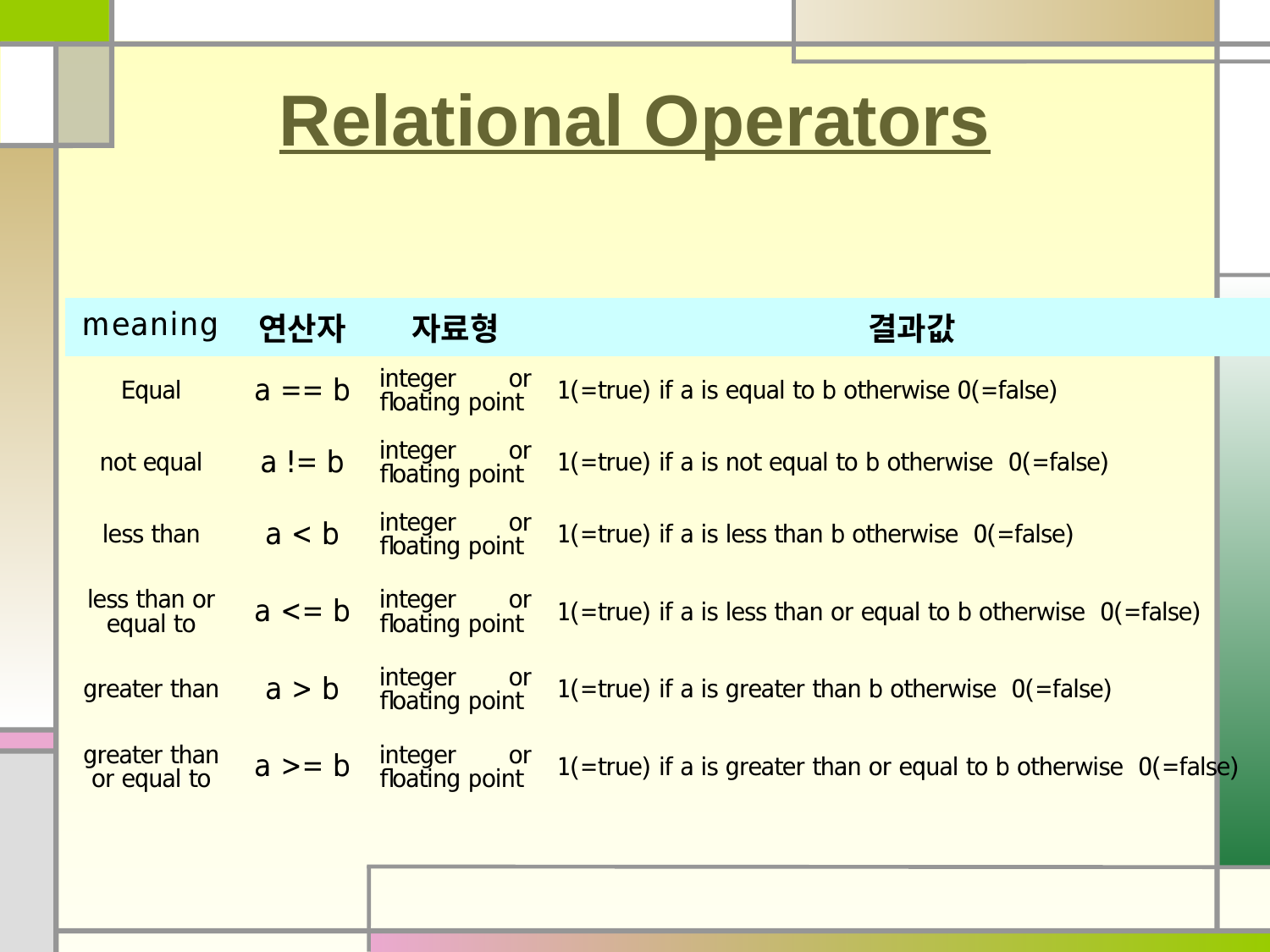

# Relational Operators
| meaning | 연산자 | 자료형 | 결과값 |
| --- | --- | --- | --- |
| Equal | a == b | integer or floating point | 1(=true) if a is equal to b otherwise 0(=false) |
| not equal | a != b | integer or floating point | 1(=true) if a is not equal to b otherwise 0(=false) |
| less than | a < b | integer or floating point | 1(=true) if a is less than b otherwise 0(=false) |
| less than or equal to | a <= b | integer or floating point | 1(=true) if a is less than or equal to b otherwise 0(=false) |
| greater than | a > b | integer or floating point | 1(=true) if a is greater than b otherwise 0(=false) |
| greater than or equal to | a >= b | integer or floating point | 1(=true) if a is greater than or equal to b otherwise 0(=false) |